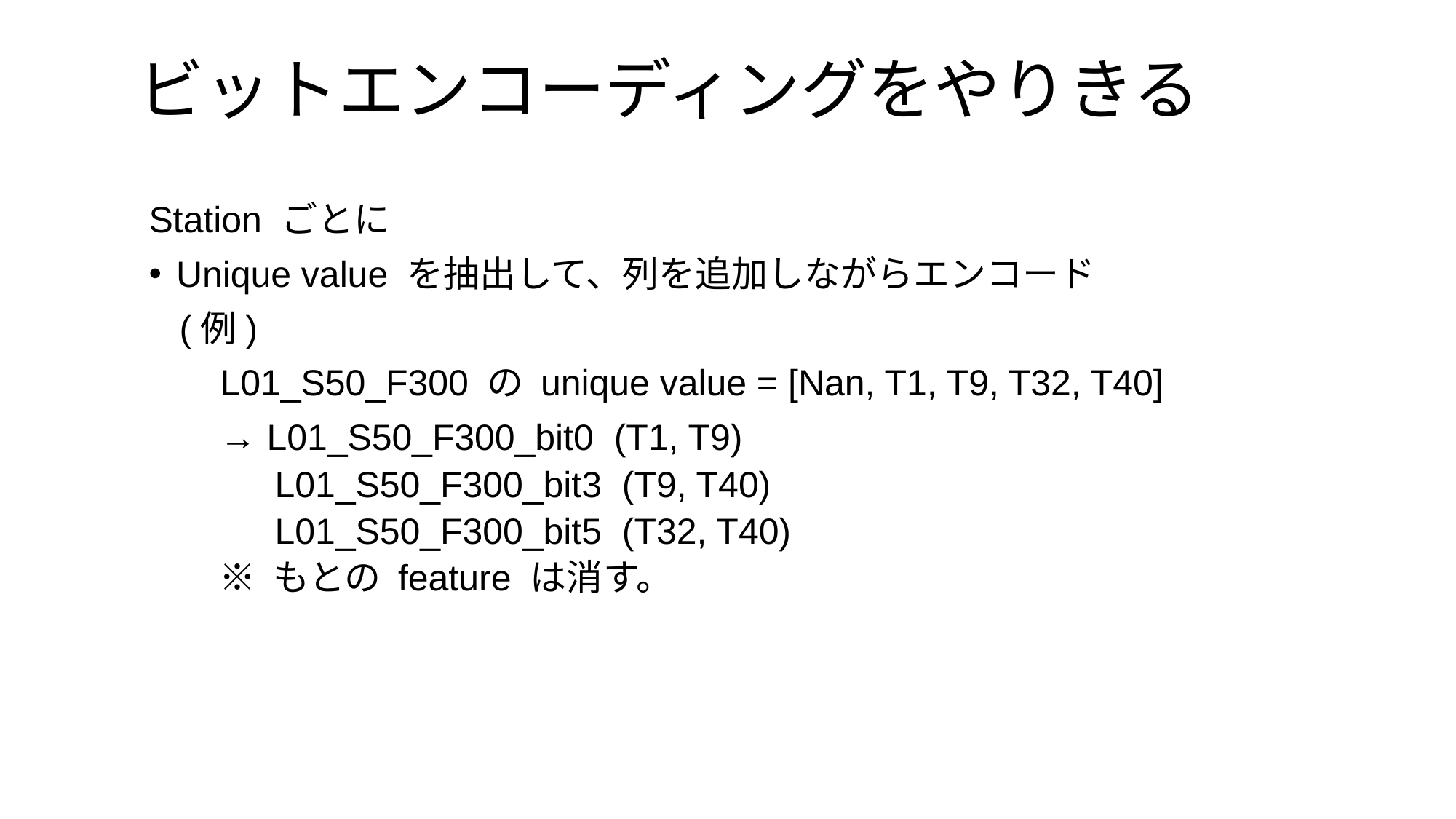

# ビットエンコーディングをやりきる
Station ごとに
Unique value を抽出して、列を追加しながらエンコード
   (例)
       L01_S50_F300 の unique value = [Nan, T1, T9, T32, T40]
       → L01_S50_F300_bit0  (T1, T9)
       L01_S50_F300_bit3  (T9, T40)
       L01_S50_F300_bit5  (T32, T40)
  ※ もとの feature は消す。